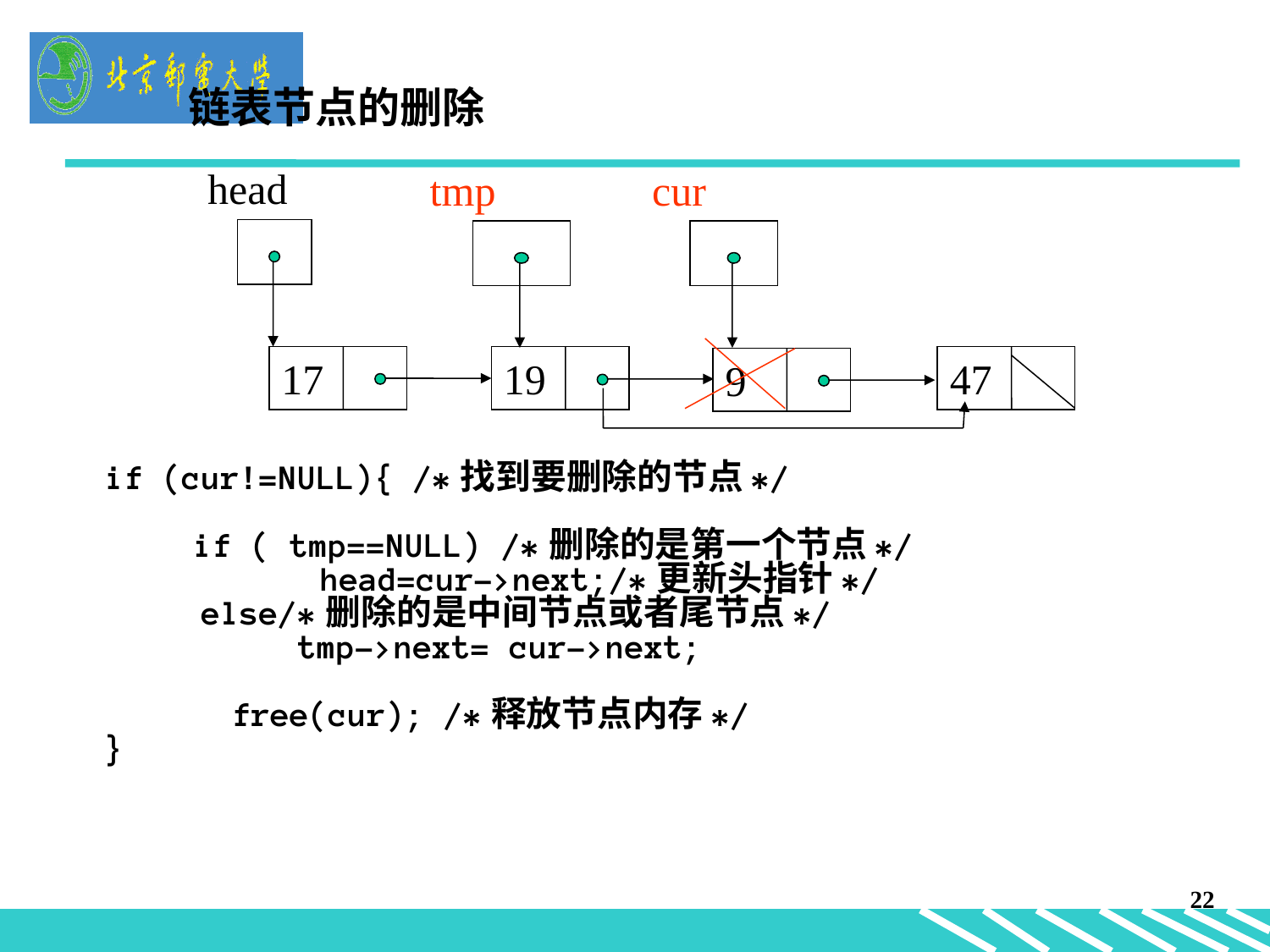

链表节点的删除
head

tmp

cur

17

19

47

9

   if (cur!=NULL){ /*找到要删除的节点*/

    	 if ( tmp==NULL) /*删除的是第一个节点*/
        	 head=cur->next;/*更新头指针*/
        else/*删除的是中间节点或者尾节点*/
             tmp->next= cur->next;

 	   free(cur); /*释放节点内存*/
   }
22